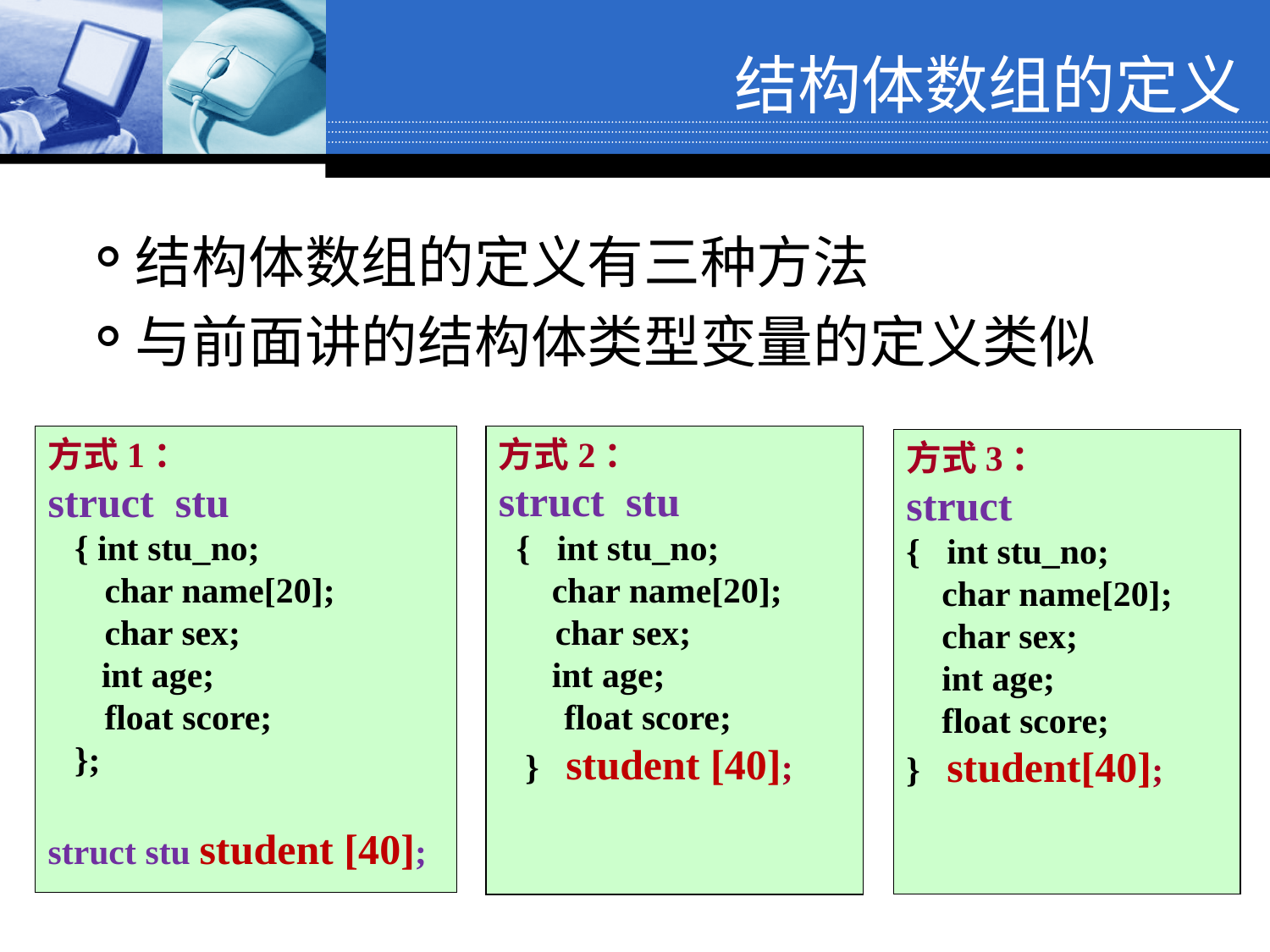

结构体数组的定义
结构体数组的定义有三种方法
与前面讲的结构体类型变量的定义类似

方式1：
struct  stu
   { int stu_no;
	 char name[20];
	 char sex;
      int age;
	 float score;
   };

struct stu student [40];

方式2：
struct  stu
  {   int stu_no;
      char name[20];
	 char sex;
      int age;
	  float score;
   }   student [40];

方式3：
struct
{   int stu_no;
    char name[20];
    char sex;
    int age;
    float score;
}   student[40];